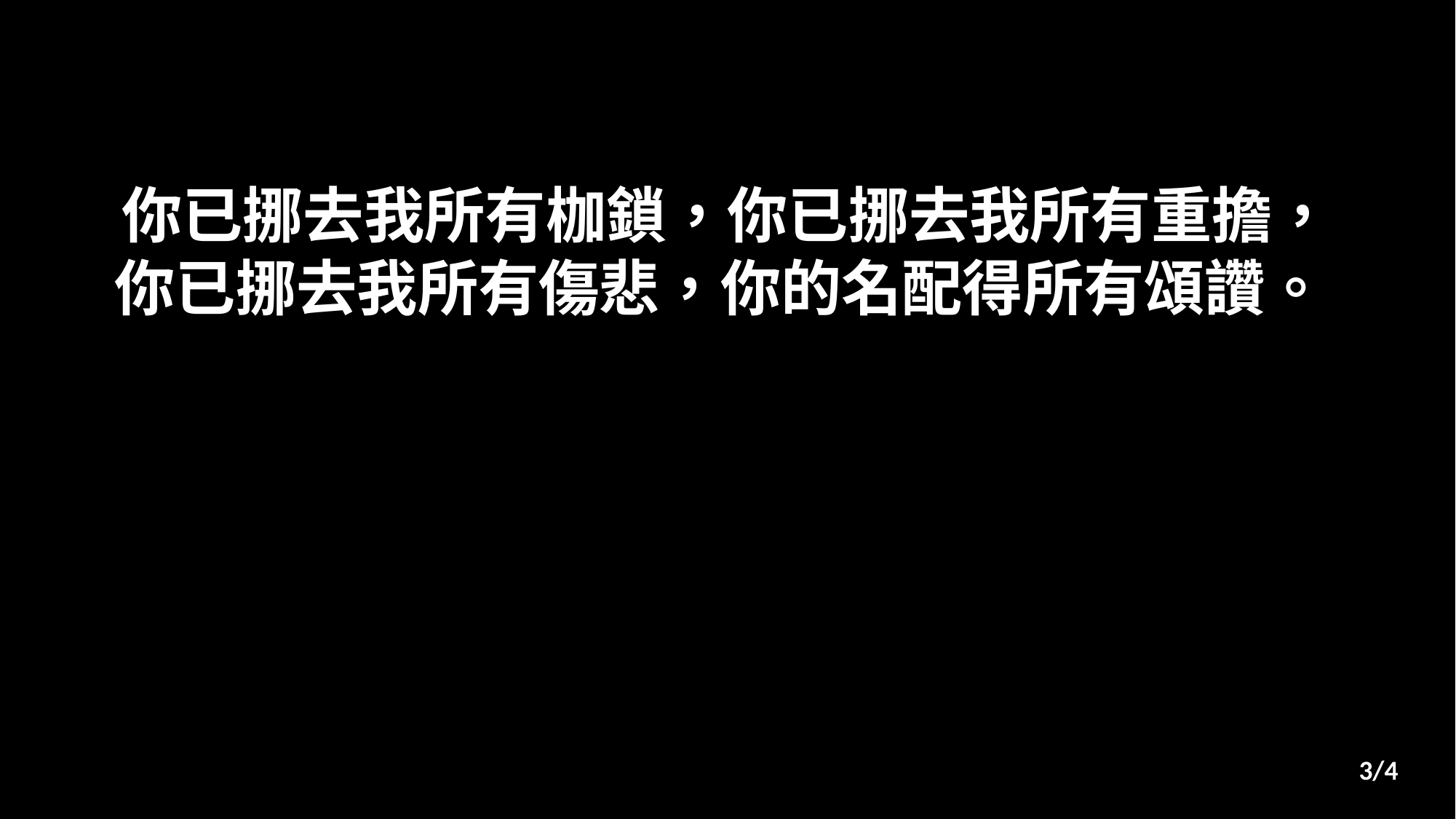

你已挪去我所有枷鎖，你已挪去我所有重擔，
你已挪去我所有傷悲，你的名配得所有頌讚。
3/4